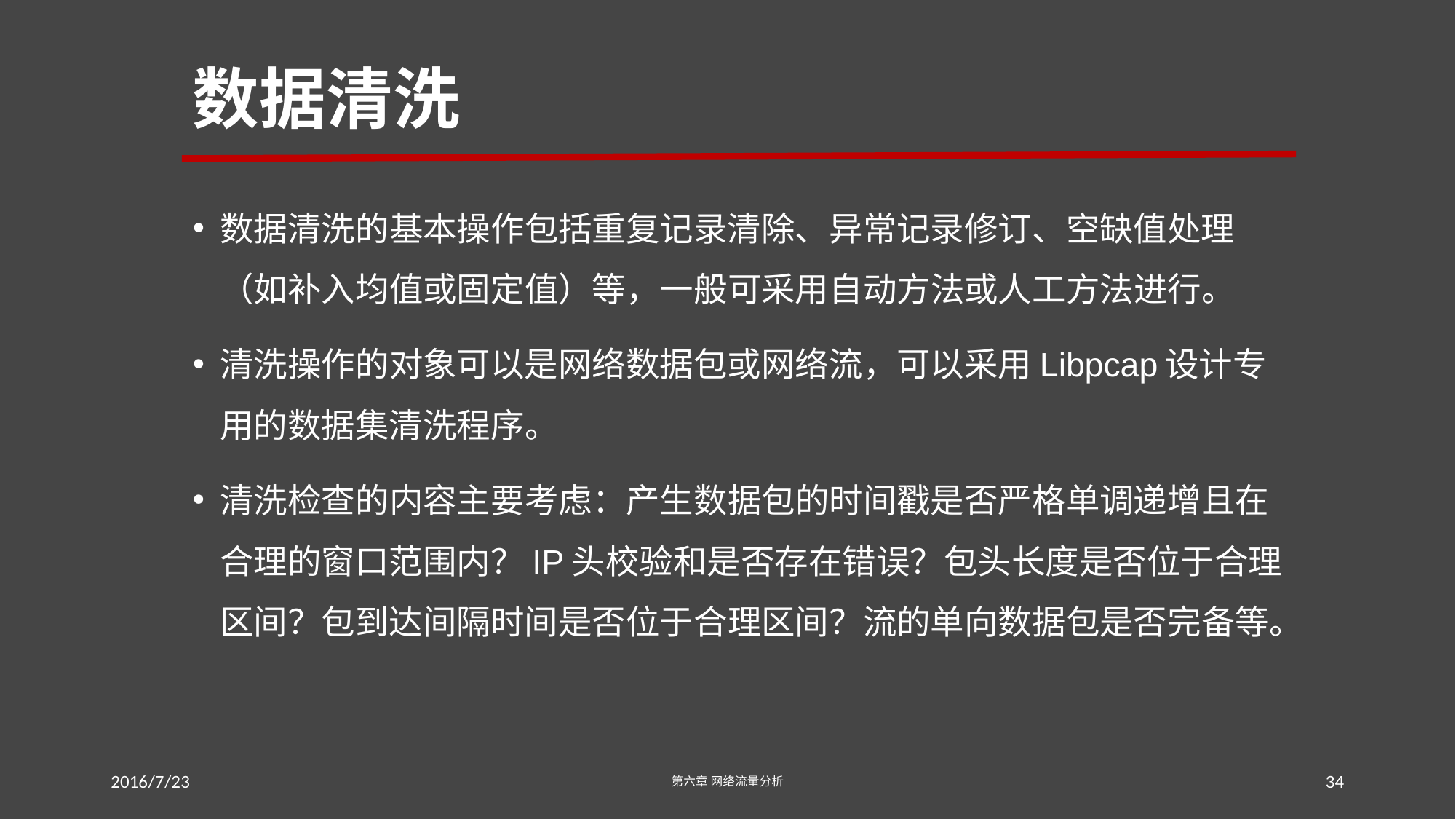

# 数据清洗
数据清洗的基本操作包括重复记录清除、异常记录修订、空缺值处理（如补入均值或固定值）等，一般可采用自动方法或人工方法进行。
清洗操作的对象可以是网络数据包或网络流，可以采用Libpcap设计专用的数据集清洗程序。
清洗检查的内容主要考虑：产生数据包的时间戳是否严格单调递增且在合理的窗口范围内？IP头校验和是否存在错误？包头长度是否位于合理区间？包到达间隔时间是否位于合理区间？流的单向数据包是否完备等。

2016/7/23
第六章 网络流量分析
34